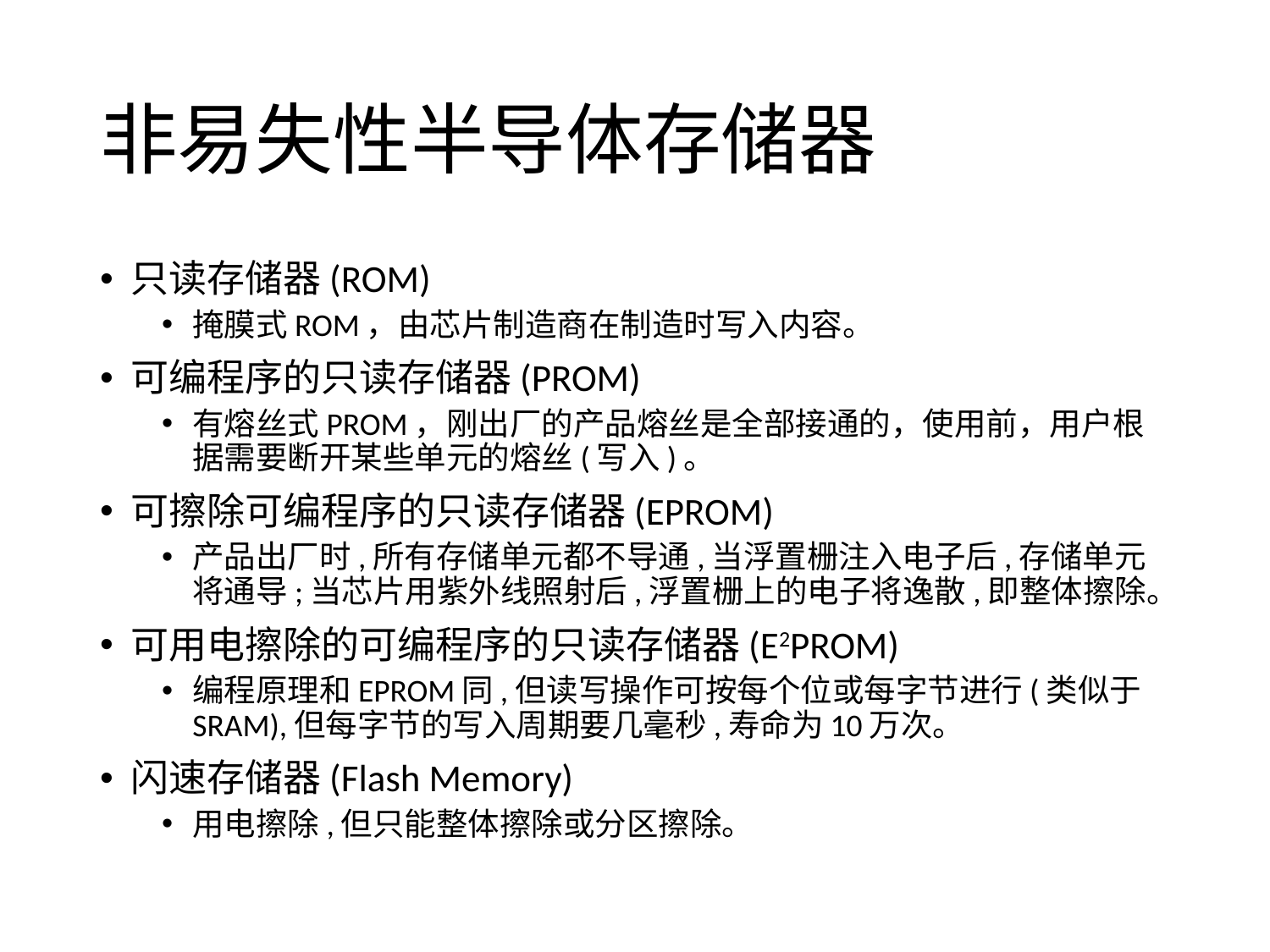

# 非易失性半导体存储器
只读存储器(ROM)
掩膜式ROM，由芯片制造商在制造时写入内容。
可编程序的只读存储器(PROM)
有熔丝式PROM，刚出厂的产品熔丝是全部接通的，使用前，用户根据需要断开某些单元的熔丝(写入)。
可擦除可编程序的只读存储器(EPROM)
产品出厂时,所有存储单元都不导通,当浮置栅注入电子后,存储单元将通导;当芯片用紫外线照射后,浮置栅上的电子将逸散,即整体擦除。
可用电擦除的可编程序的只读存储器(E2PROM)
编程原理和EPROM同,但读写操作可按每个位或每字节进行(类似于SRAM),但每字节的写入周期要几毫秒,寿命为10万次。
闪速存储器(Flash Memory)
用电擦除,但只能整体擦除或分区擦除。